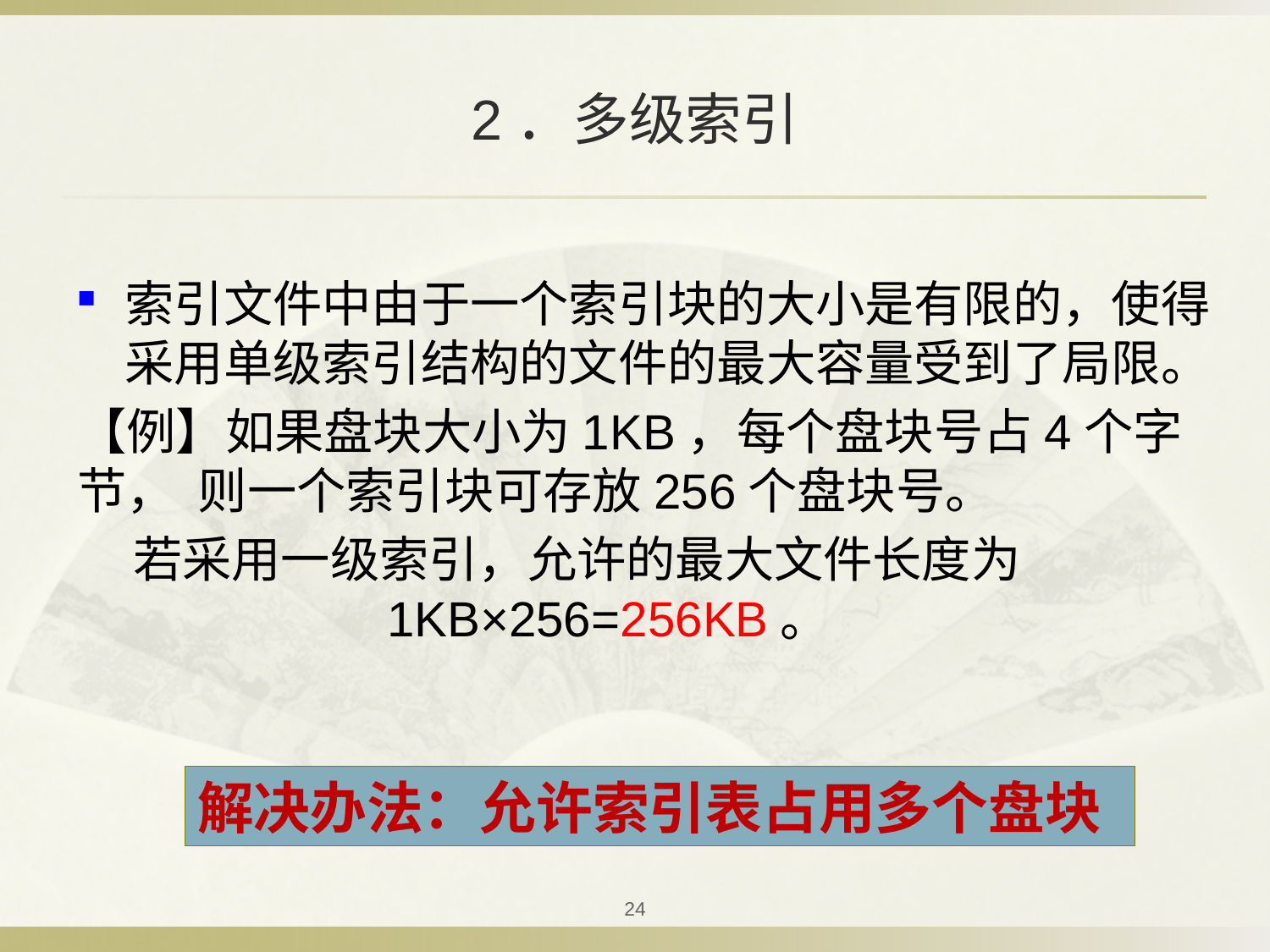

# 2．多级索引
索引文件中由于一个索引块的大小是有限的，使得采用单级索引结构的文件的最大容量受到了局限。
【例】如果盘块大小为1KB，每个盘块号占4个字节，  则一个索引块可存放256个盘块号。
若采用一级索引，允许的最大文件长度为				1KB×256=256KB。

解决办法：允许索引表占用多个盘块
24